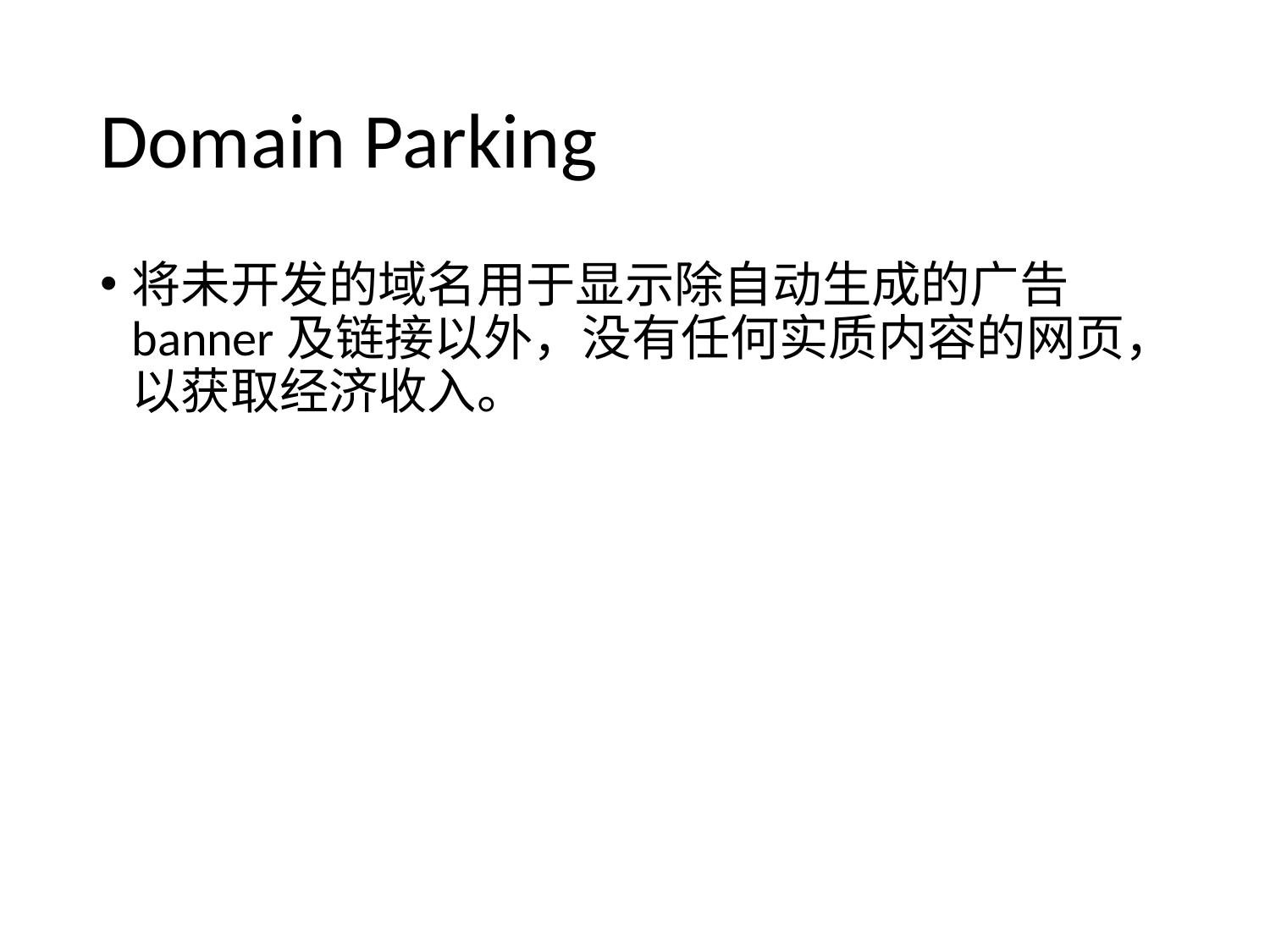

# Domain Parking
将未开发的域名用于显示除自动生成的广告banner及链接以外，没有任何实质内容的网页，以获取经济收入。